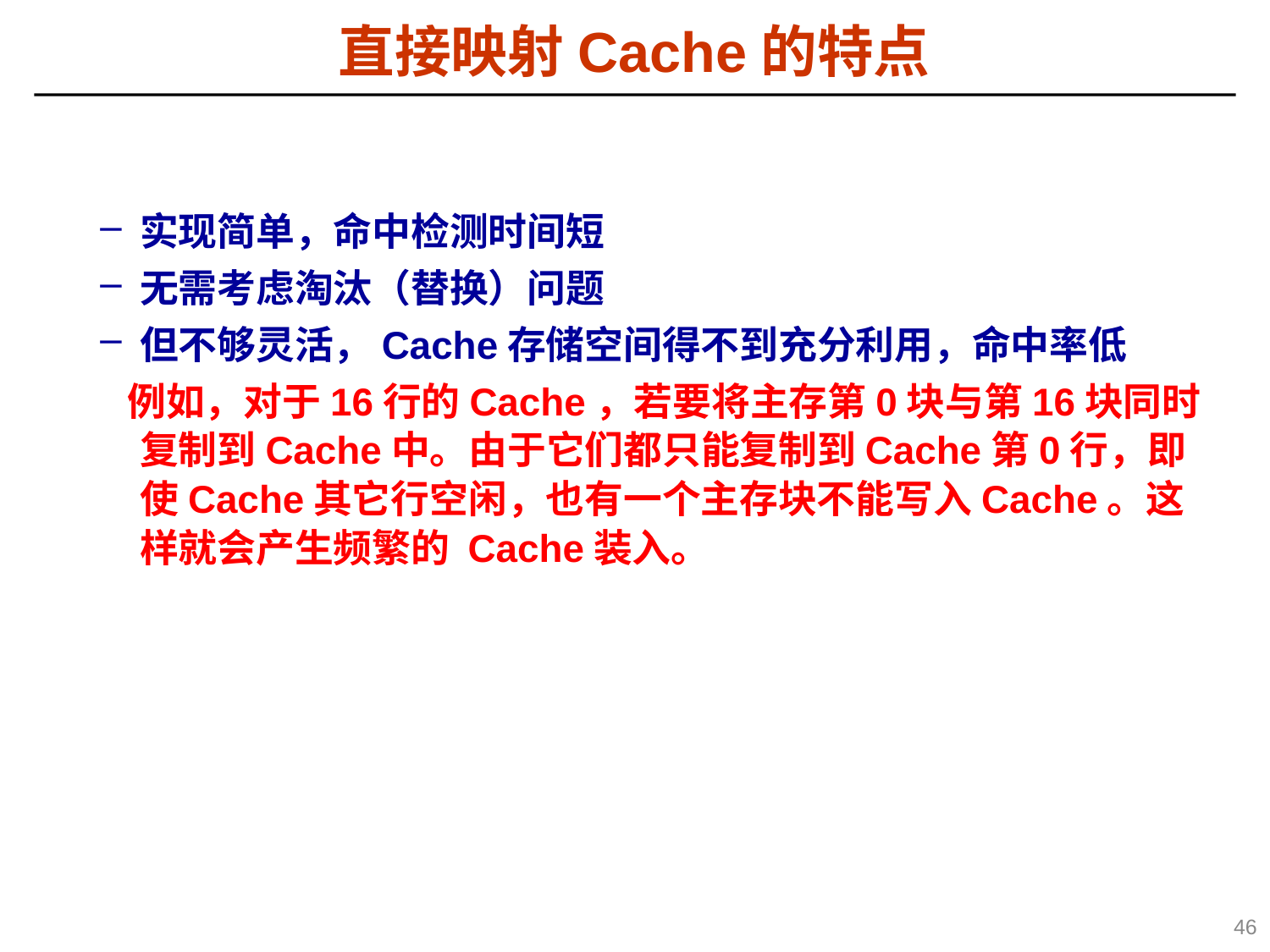

直接映射Cache的特点

实现简单，命中检测时间短
无需考虑淘汰（替换）问题
但不够灵活，Cache存储空间得不到充分利用，命中率低
  例如，对于16行的Cache，若要将主存第0块与第16块同时复制到Cache中。由于它们都只能复制到Cache第0行，即使Cache其它行空闲，也有一个主存块不能写入Cache。这样就会产生频繁的 Cache装入。
46